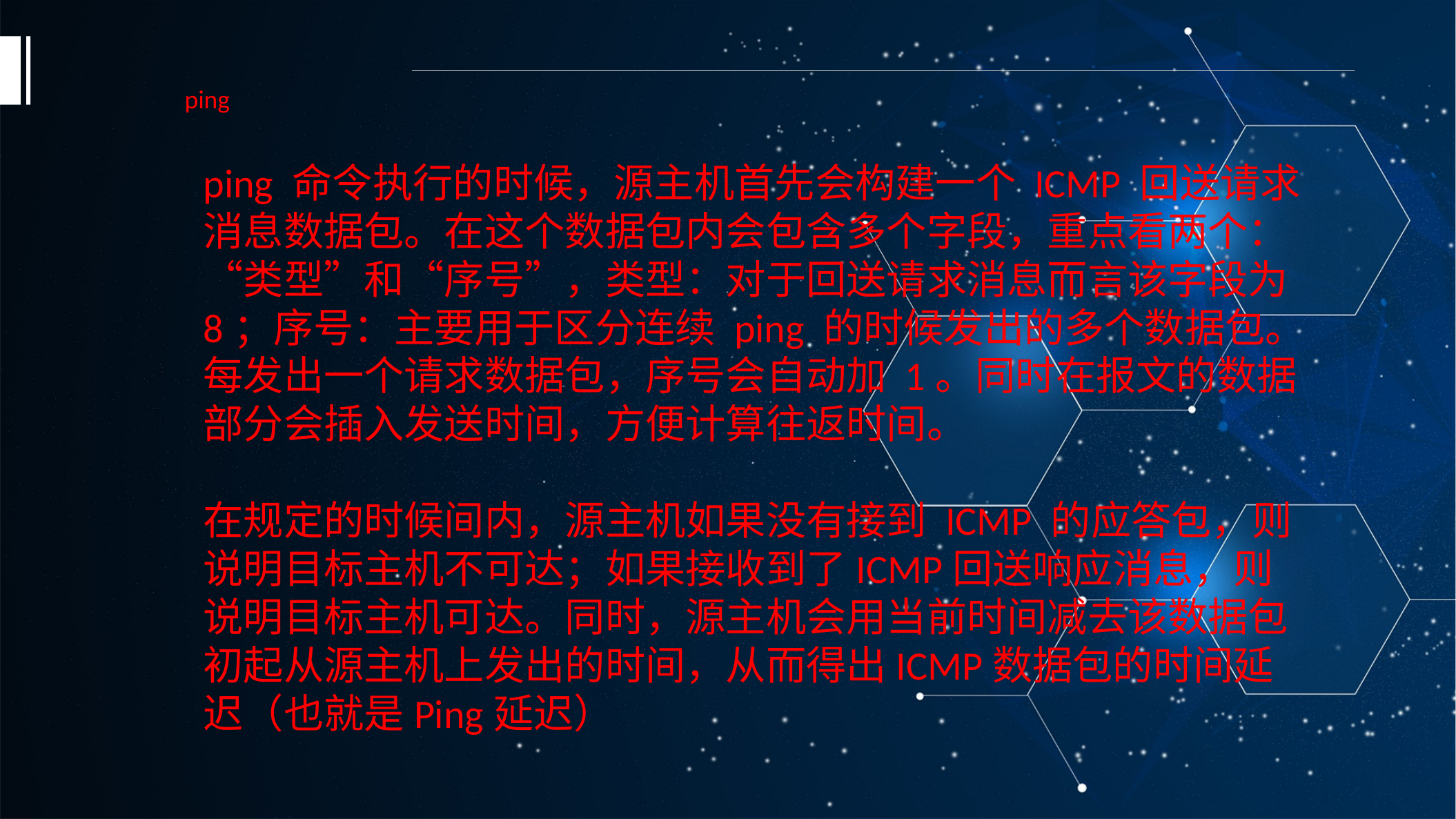

ping
ping 命令执行的时候，源主机首先会构建一个 ICMP 回送请求消息数据包。在这个数据包内会包含多个字段，重点看两个：“类型”和“序号”，类型：对于回送请求消息而言该字段为 8；序号：主要用于区分连续 ping 的时候发出的多个数据包。每发出一个请求数据包，序号会自动加 1。同时在报文的数据部分会插入发送时间，方便计算往返时间。

在规定的时候间内，源主机如果没有接到 ICMP 的应答包，则说明目标主机不可达；如果接收到了ICMP回送响应消息，则说明目标主机可达。同时，源主机会用当前时间减去该数据包初起从源主机上发出的时间，从而得出ICMP数据包的时间延迟（也就是Ping延迟）